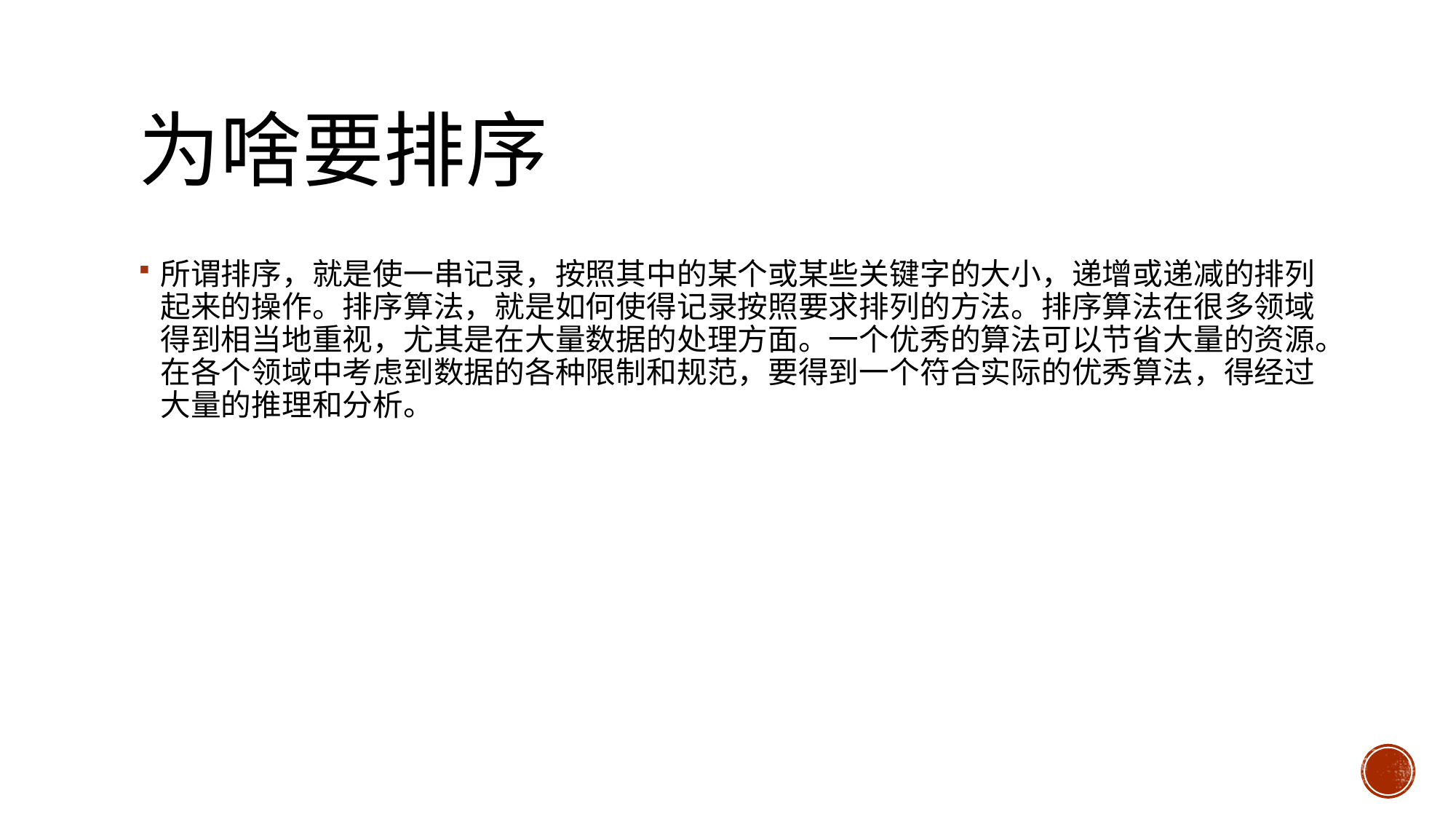

# 为啥要排序
所谓排序，就是使一串记录，按照其中的某个或某些关键字的大小，递增或递减的排列起来的操作。排序算法，就是如何使得记录按照要求排列的方法。排序算法在很多领域得到相当地重视，尤其是在大量数据的处理方面。一个优秀的算法可以节省大量的资源。在各个领域中考虑到数据的各种限制和规范，要得到一个符合实际的优秀算法，得经过大量的推理和分析。